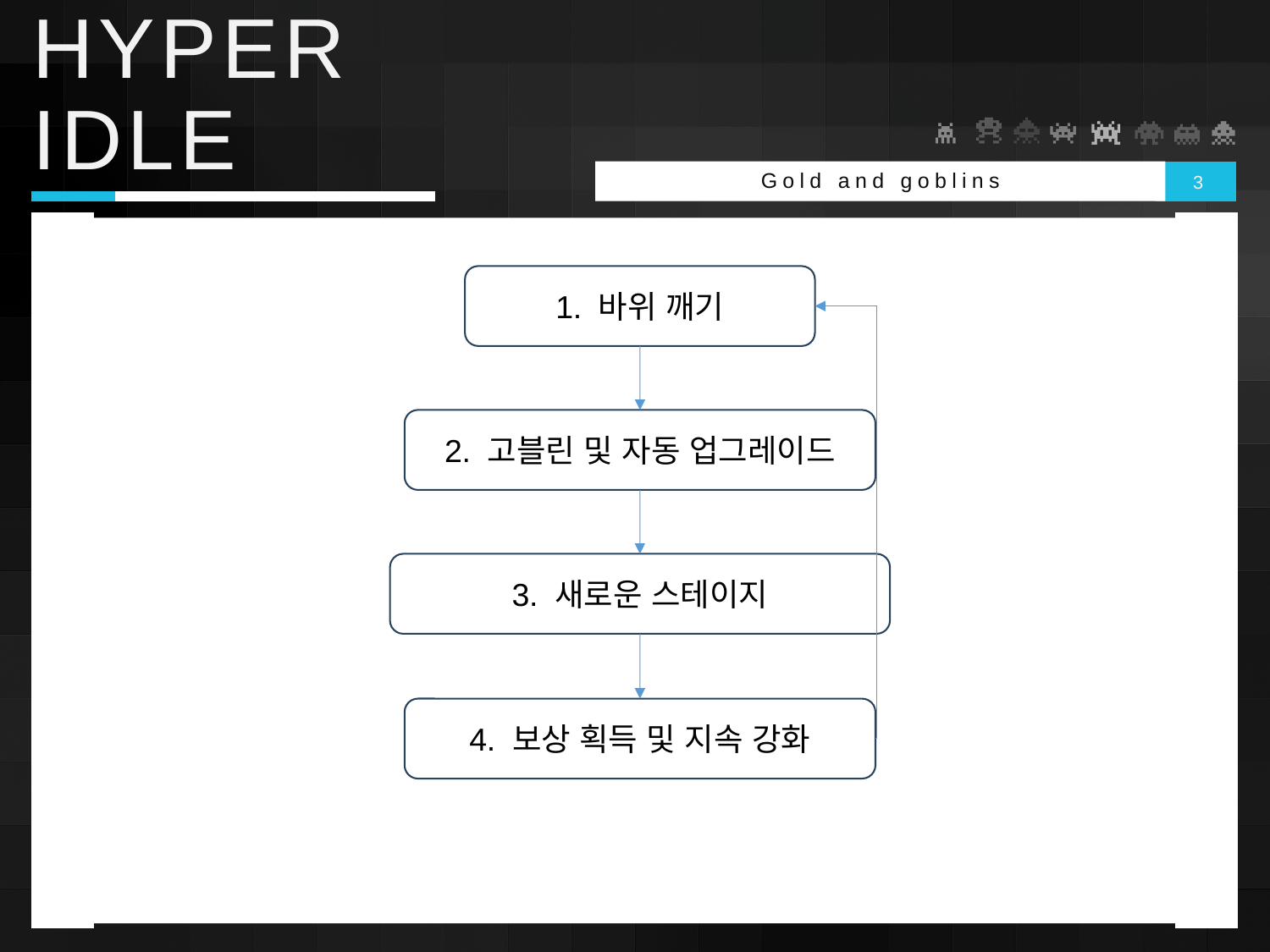

# HYPER IDLE
Gold and goblins
3

1. 바위 깨기
2. 고블린 및 자동 업그레이드
3. 새로운 스테이지
4. 보상 획득 및 지속 강화